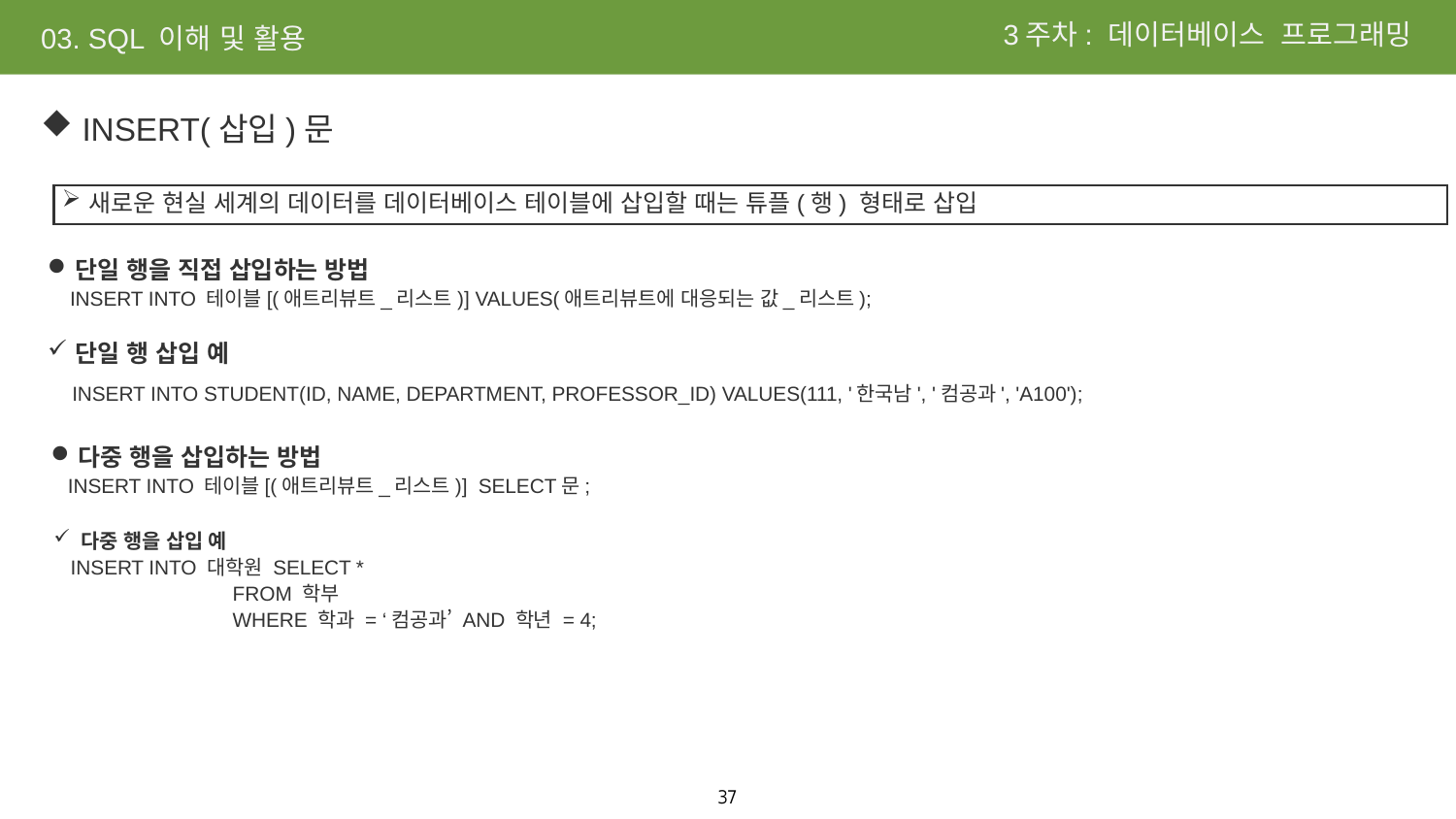

3주차: 데이터베이스  프로그래밍
03. SQL 이해 및 활용
 INSERT(삽입)문
새로운 현실 세계의 데이터를 데이터베이스 테이블에 삽입할 때는 튜플(행) 형태로 삽입
단일 행을 직접 삽입하는 방법
    INSERT INTO 테이블[(애트리뷰트_리스트)] VALUES(애트리뷰트에 대응되는 값_리스트);
단일 행 삽입 예
INSERT INTO STUDENT(ID, NAME, DEPARTMENT, PROFESSOR_ID) VALUES(111, '한국남', '컴공과', 'A100');
다중 행을 삽입하는 방법
   INSERT INTO 테이블[(애트리뷰트_리스트)]  SELECT문;
다중 행을 삽입 예
   INSERT INTO 대학원 SELECT *
                                FROM 학부
                                WHERE 학과 = ‘컴공과’ AND 학년 = 4;
37